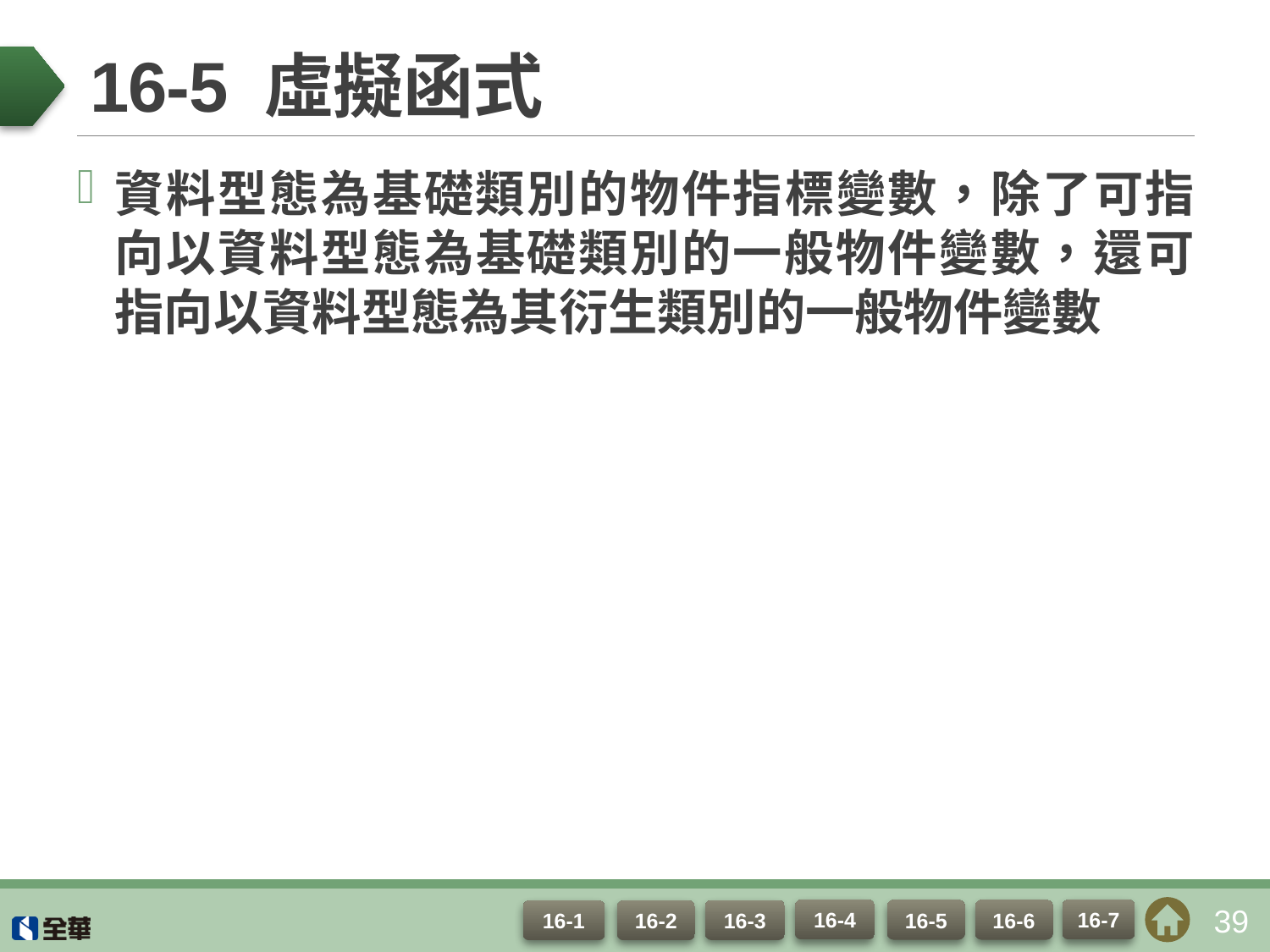

# 16-5 虛擬函式
資料型態為基礎類別的物件指標變數，除了可指向以資料型態為基礎類別的一般物件變數，還可指向以資料型態為其衍生類別的一般物件變數

39